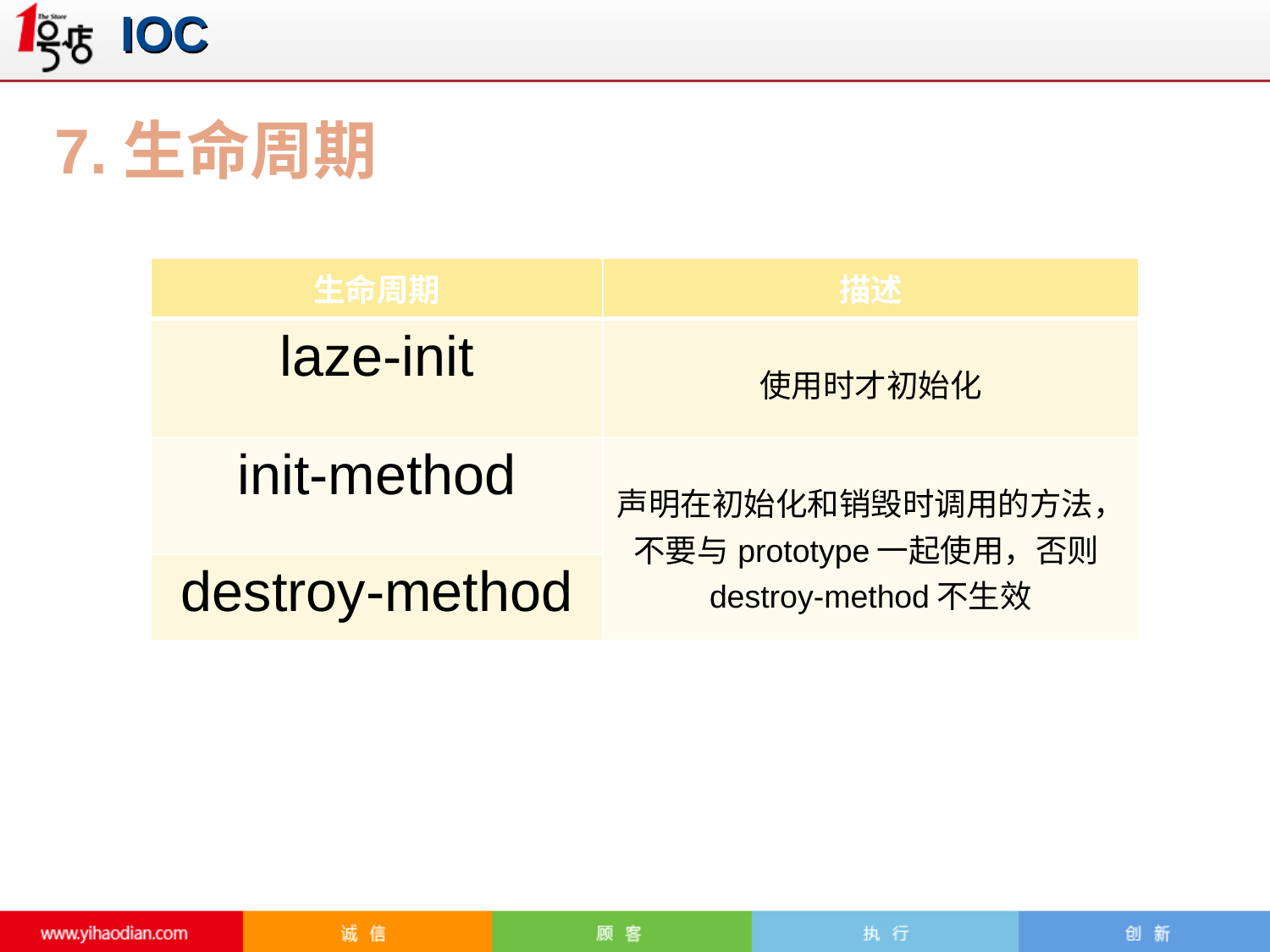

# IOC
7.生命周期
| 生命周期 | 描述 |
| --- | --- |
| laze-init | 使用时才初始化 |
| init-method | 声明在初始化和销毁时调用的方法，不要与prototype一起使用，否则destroy-method不生效 |
| destroy-method |  |